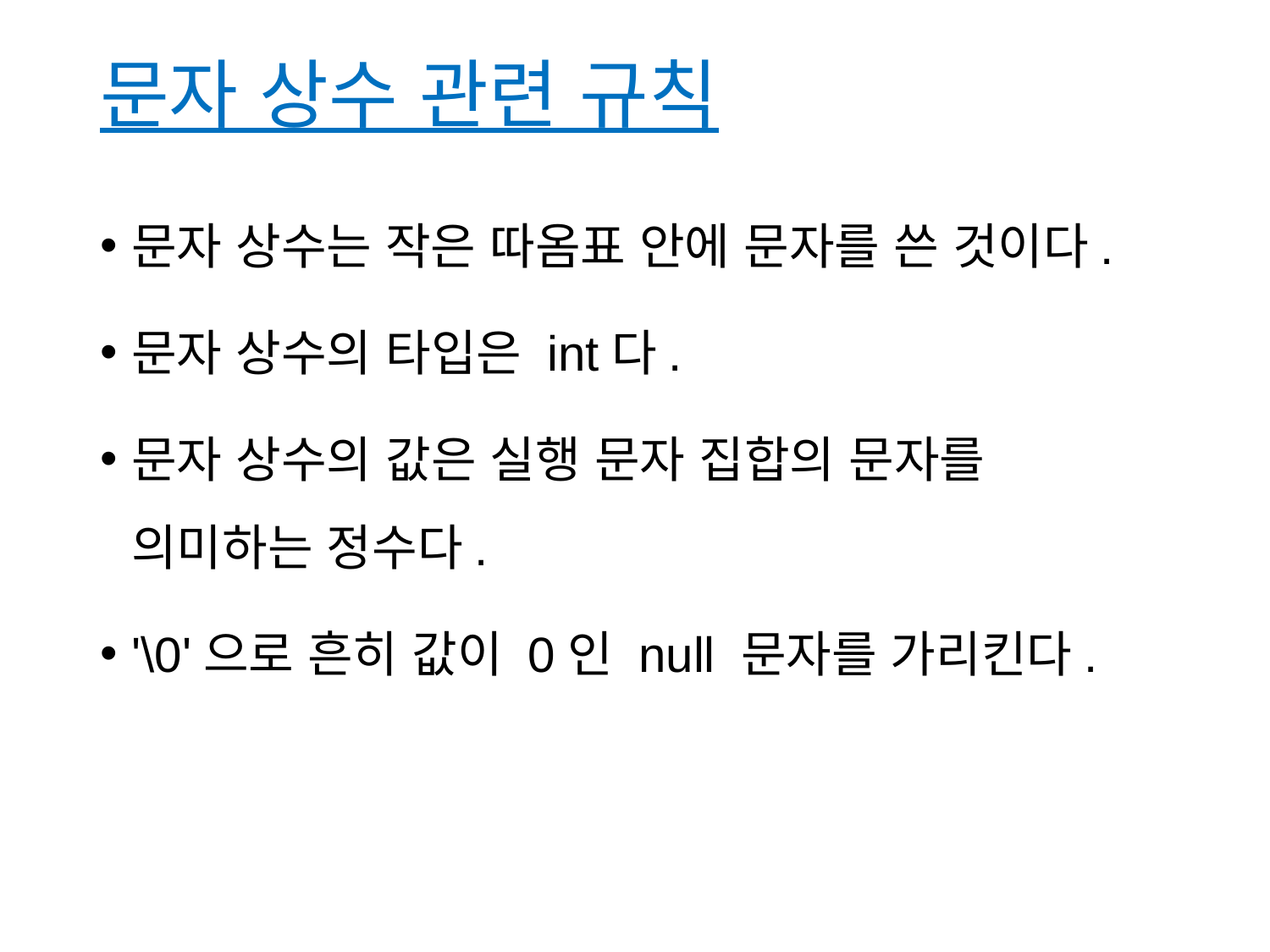

# 문자 상수 관련 규칙
문자 상수는 작은 따옴표 안에 문자를 쓴 것이다.
문자 상수의 타입은 int다.
문자 상수의 값은 실행 문자 집합의 문자를 의미하는 정수다.
'\0'으로 흔히 값이 0인 null 문자를 가리킨다.